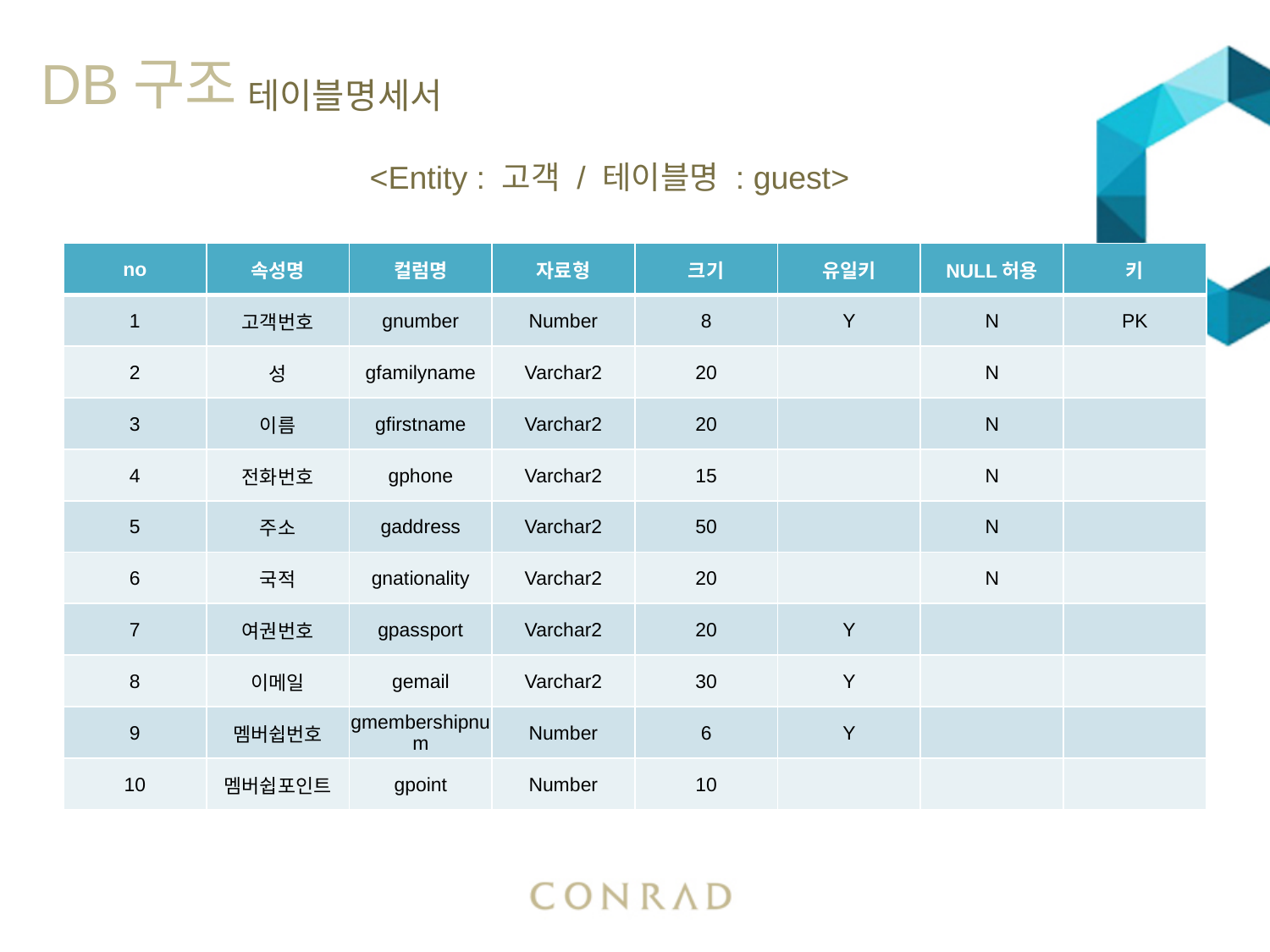

DB구조
테이블명세서
<Entity : 고객 / 테이블명 : guest>
| no | 속성명 | 컬럼명 | 자료형 | 크기 | 유일키 | NULL허용 | 키 |
| --- | --- | --- | --- | --- | --- | --- | --- |
| 1 | 고객번호 | gnumber | Number | 8 | Y | N | PK |
| 2 | 성 | gfamilyname | Varchar2 | 20 |  | N |  |
| 3 | 이름 | gfirstname | Varchar2 | 20 |  | N |  |
| 4 | 전화번호 | gphone | Varchar2 | 15 |  | N |  |
| 5 | 주소 | gaddress | Varchar2 | 50 |  | N |  |
| 6 | 국적 | gnationality | Varchar2 | 20 |  | N |  |
| 7 | 여권번호 | gpassport | Varchar2 | 20 | Y |  |  |
| 8 | 이메일 | gemail | Varchar2 | 30 | Y |  |  |
| 9 | 멤버쉽번호 | gmembershipnum | Number | 6 | Y |  |  |
| 10 | 멤버쉽포인트 | gpoint | Number | 10 |  |  |  |